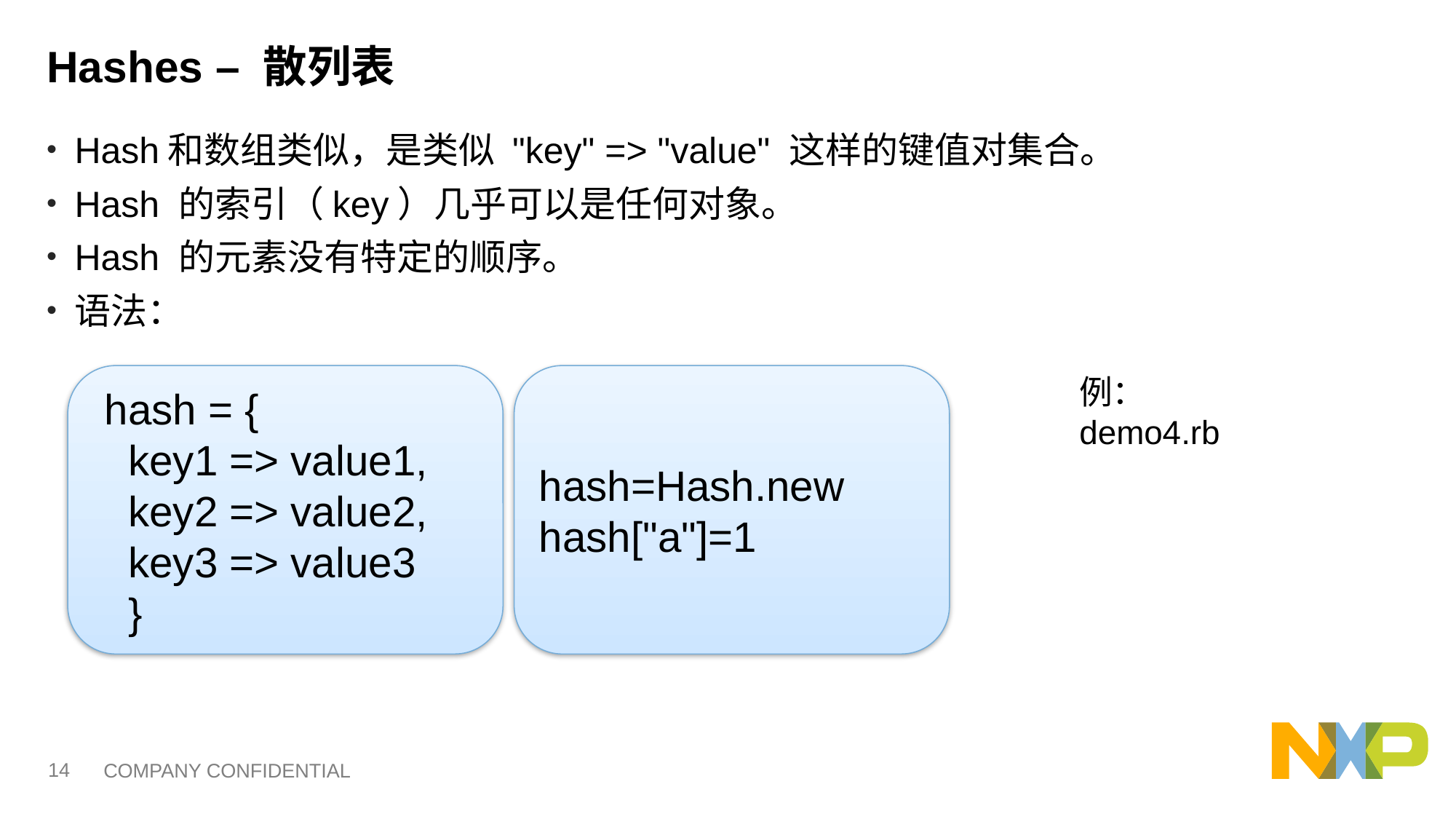

# Hashes – 散列表
Hash和数组类似，是类似 "key" => "value" 这样的键值对集合。
Hash 的索引（key）几乎可以是任何对象。
Hash 的元素没有特定的顺序。
语法：
 hash = {
   key1 => value1,
   key2 => value2,
   key3 => value3
   }
例：
demo4.rb
hash=Hash.new
hash["a"]=1